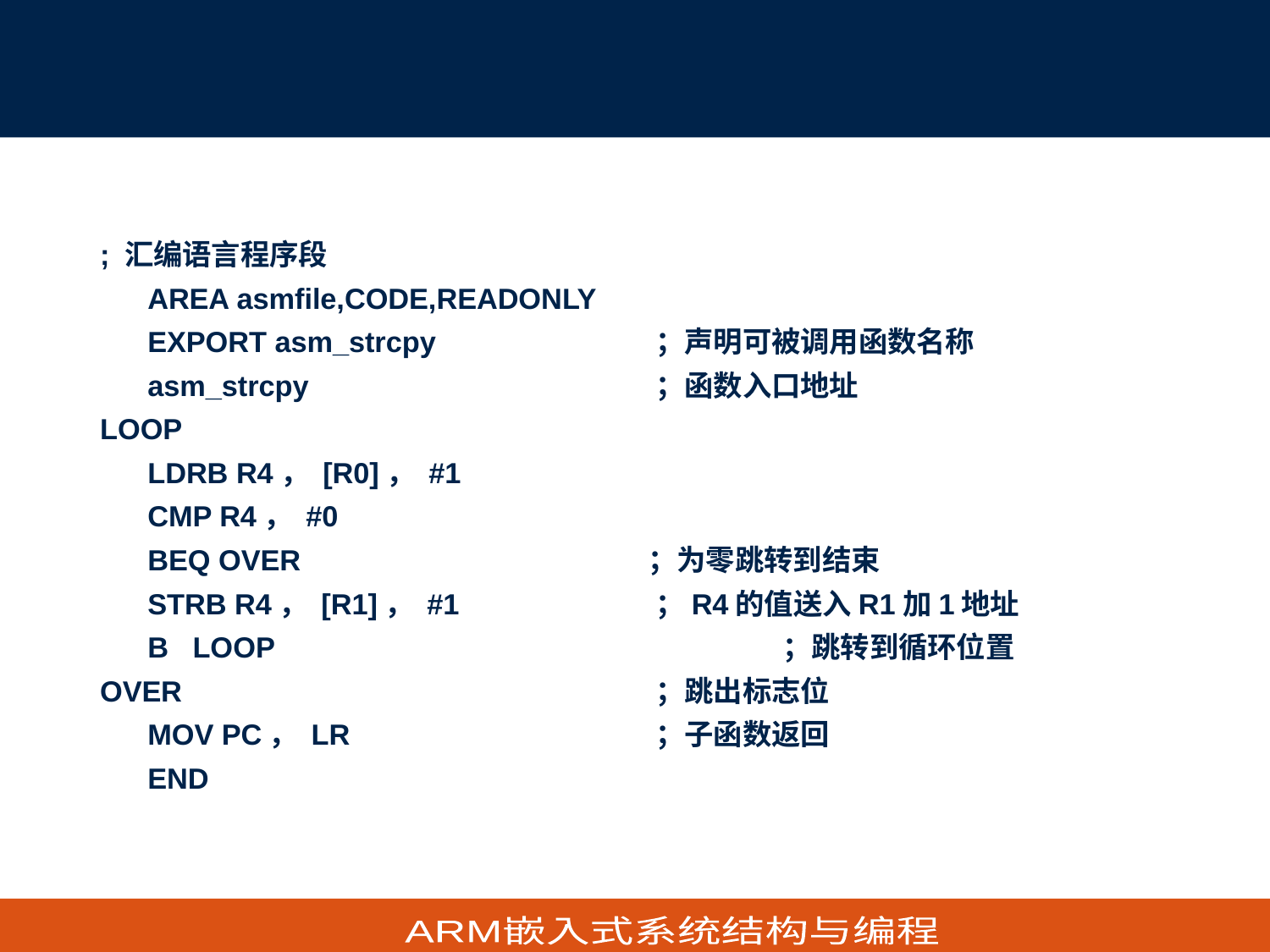

4.4.2  C/C++与汇编语言的混合编程应用
; 汇编语言程序段
	AREA asmfile,CODE,READONLY
	EXPORT asm_strcpy  		；声明可被调用函数名称
	asm_strcpy         			；函数入口地址
LOOP
	LDRB R4， [R0]， #1
	CMP R4， #0
	BEQ OVER      		              ；为零跳转到结束
	STRB R4， [R1]， #1		；R4的值送入R1加1地址
	B   LOOP   				；跳转到循环位置
OVER           				；跳出标志位
	MOV PC， LR     			；子函数返回
	END